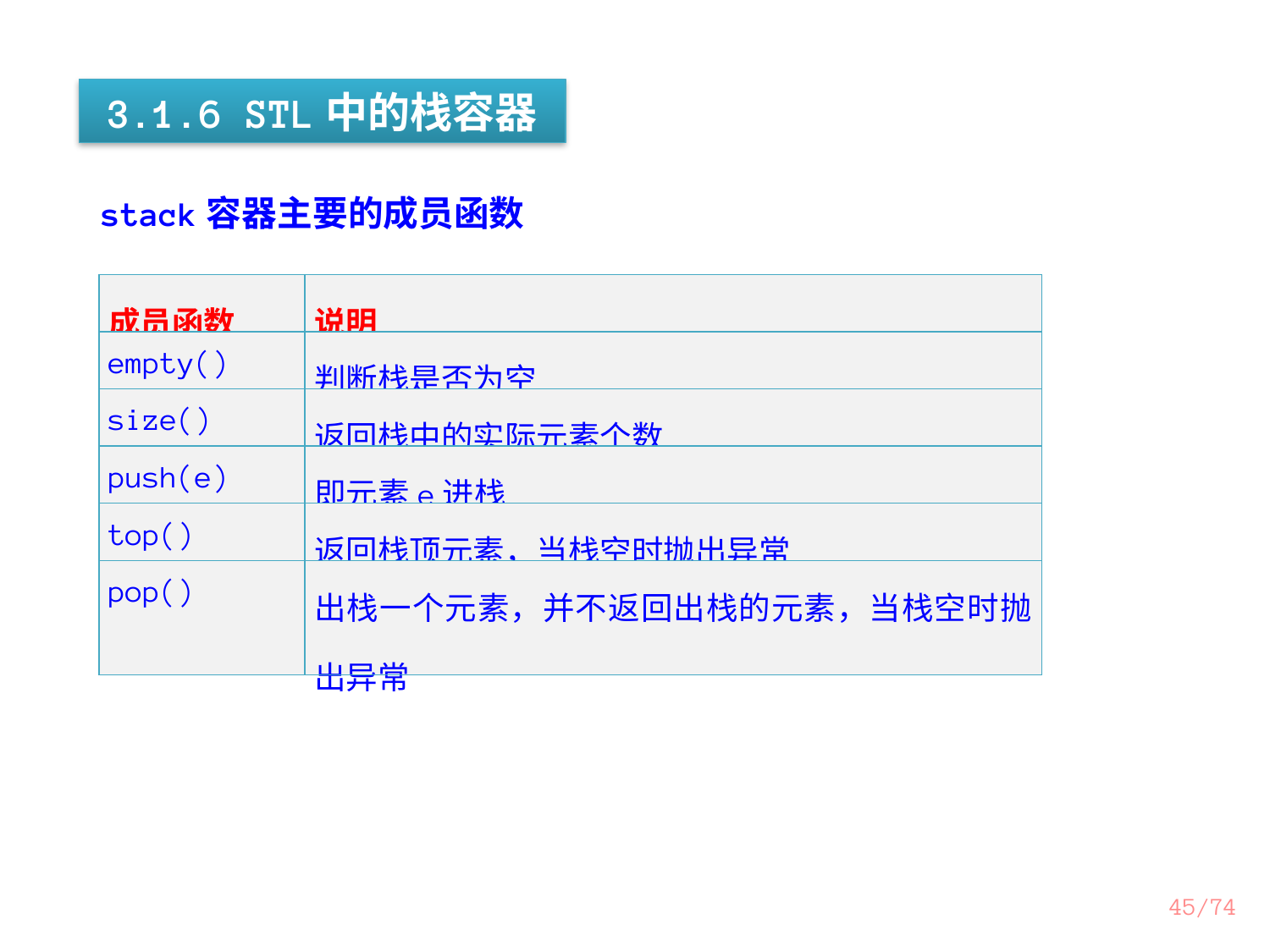

3.1.6 STL中的栈容器
stack容器主要的成员函数
| 成员函数 | 说明 |
| --- | --- |
| empty() | 判断栈是否为空 |
| size() | 返回栈中的实际元素个数 |
| push(e) | 即元素e进栈 |
| top() | 返回栈顶元素，当栈空时抛出异常 |
| pop() | 出栈一个元素，并不返回出栈的元素，当栈空时抛出异常 |
45/74